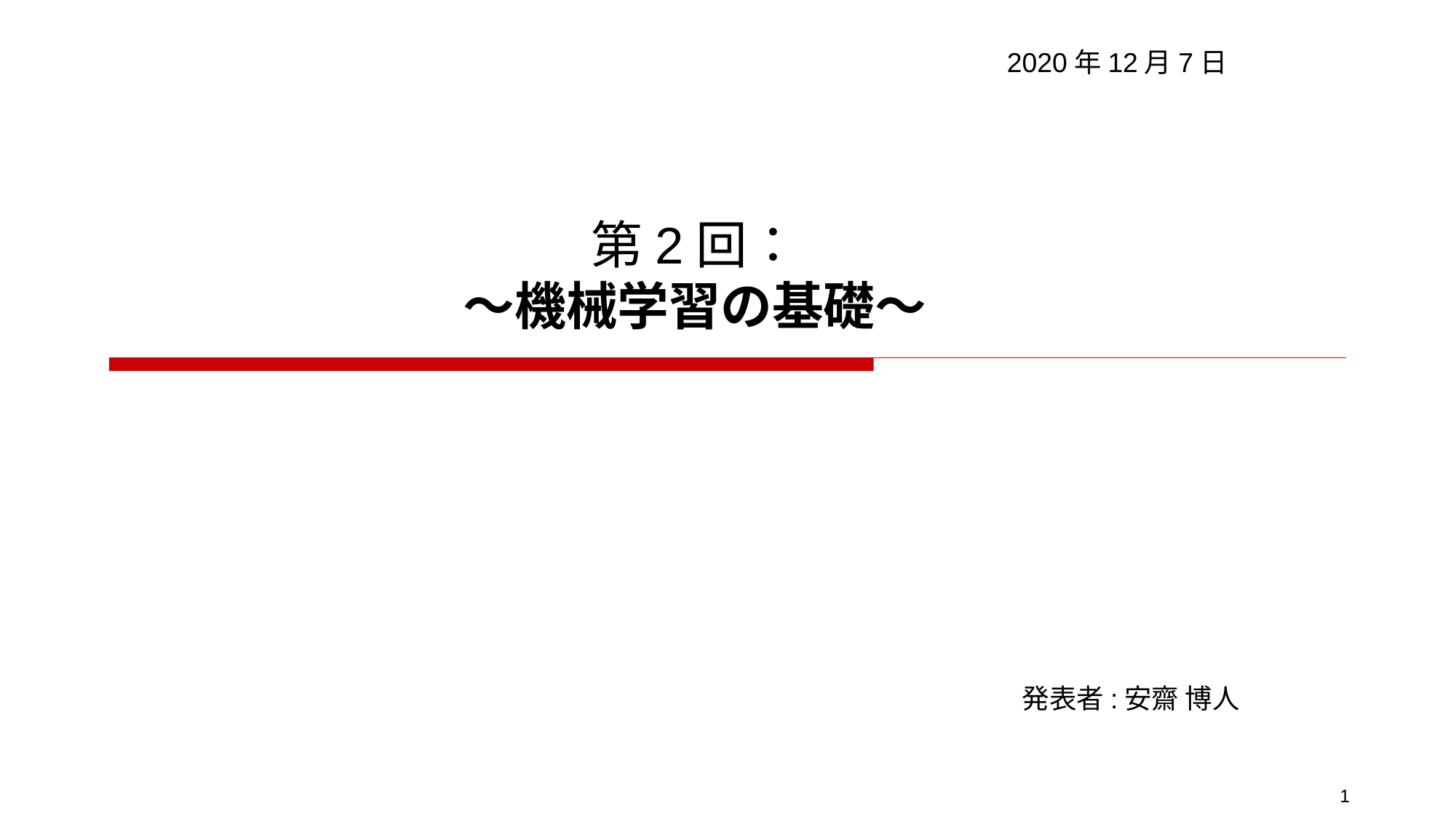

2020年12月7日
# 第2回： ～機械学習の基礎～

発表者:安齋 博人
1